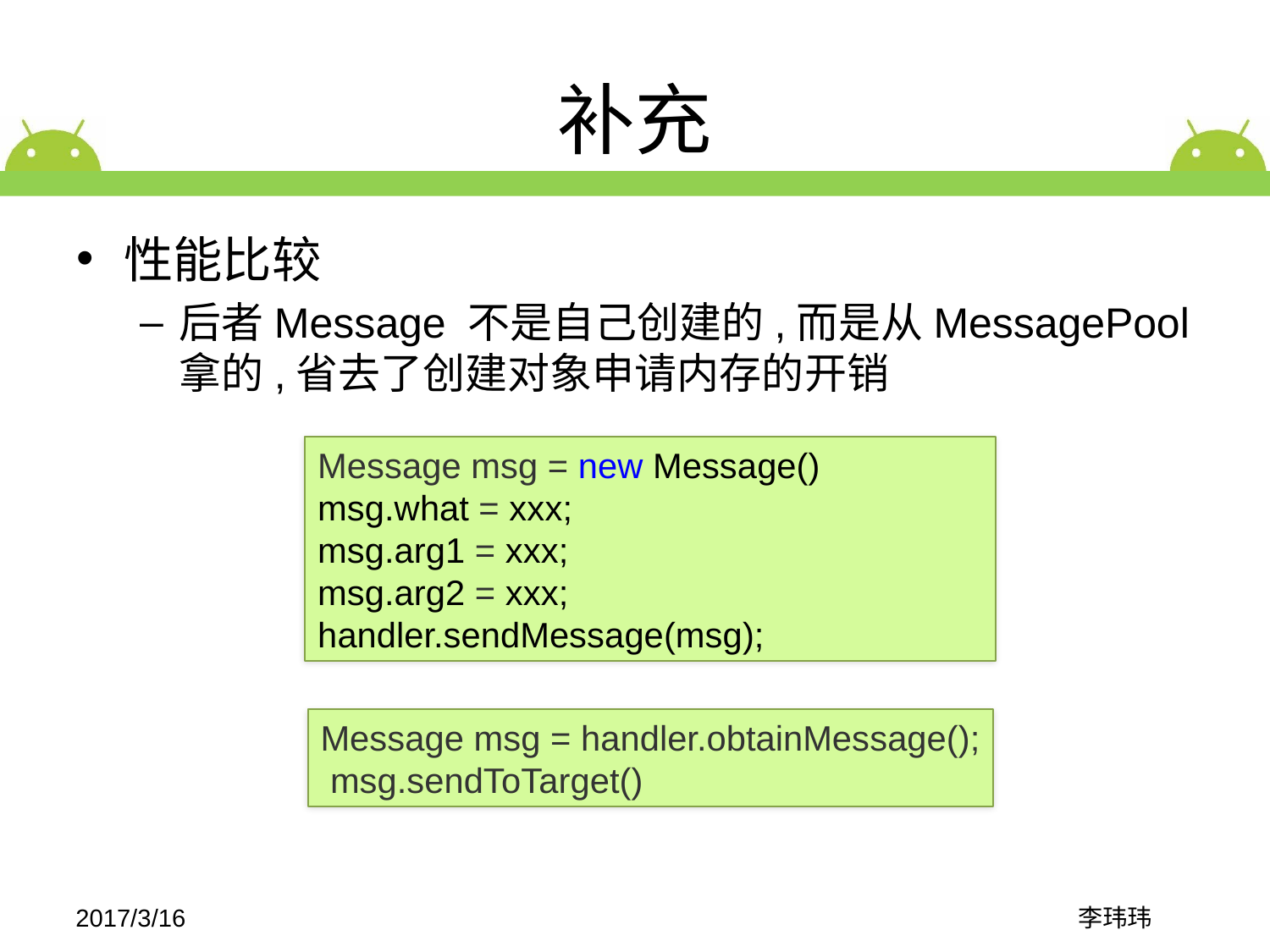

# 补充
性能比较
后者Message 不是自己创建的,而是从MessagePool 拿的,省去了创建对象申请内存的开销
Message msg = new Message()
msg.what = xxx;
msg.arg1 = xxx;
msg.arg2 = xxx;
handler.sendMessage(msg);
Message msg = handler.obtainMessage();
 msg.sendToTarget()